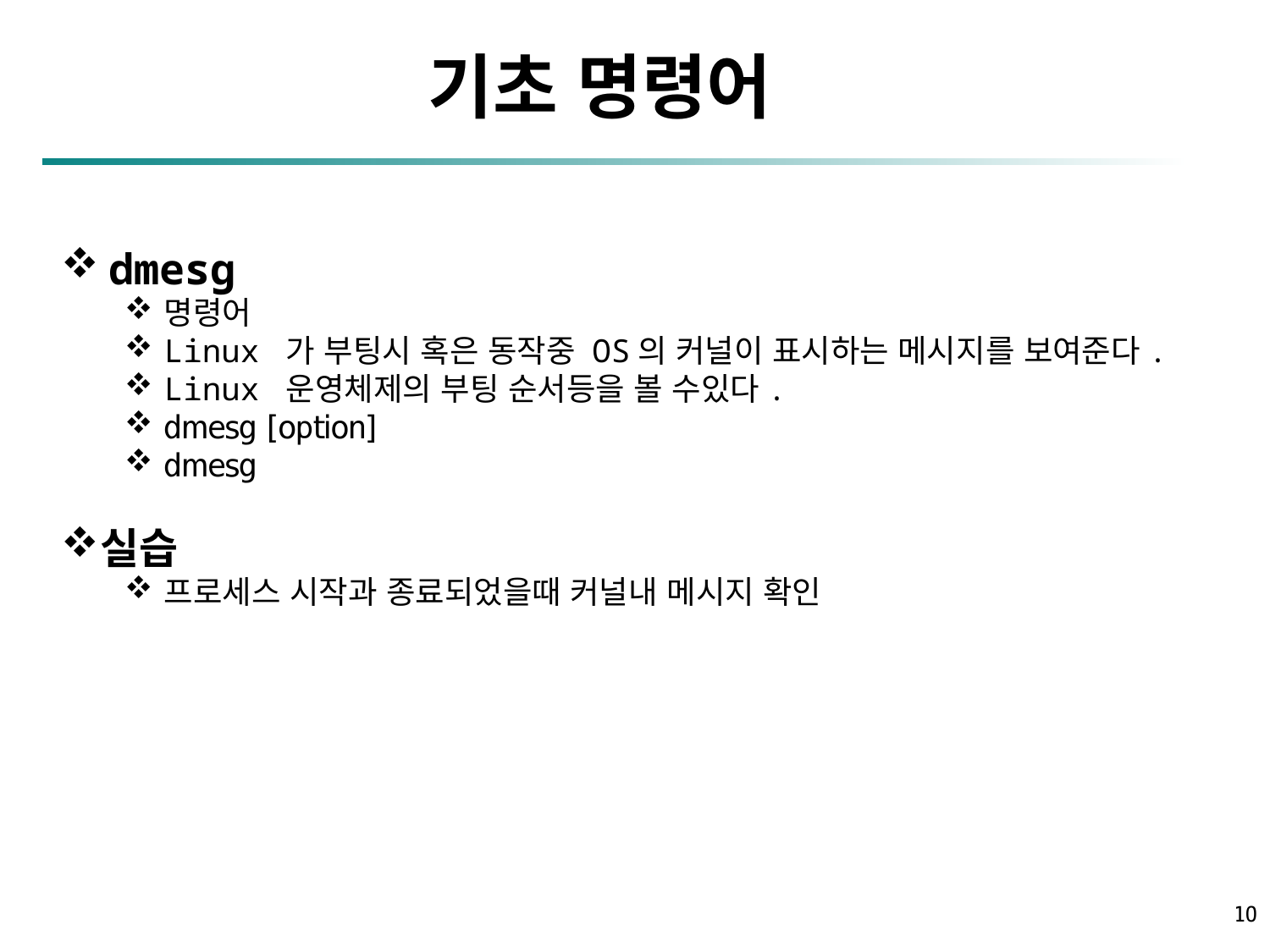

파일 편집 : VI 에디터
기초 명령어
dmesg
명령어
Linux 가 부팅시 혹은 동작중 OS의 커널이 표시하는 메시지를 보여준다.
Linux 운영체제의 부팅 순서등을 볼 수있다.
dmesg [option]
dmesg

실습
프로세스 시작과 종료되었을때 커널내 메시지 확인

10